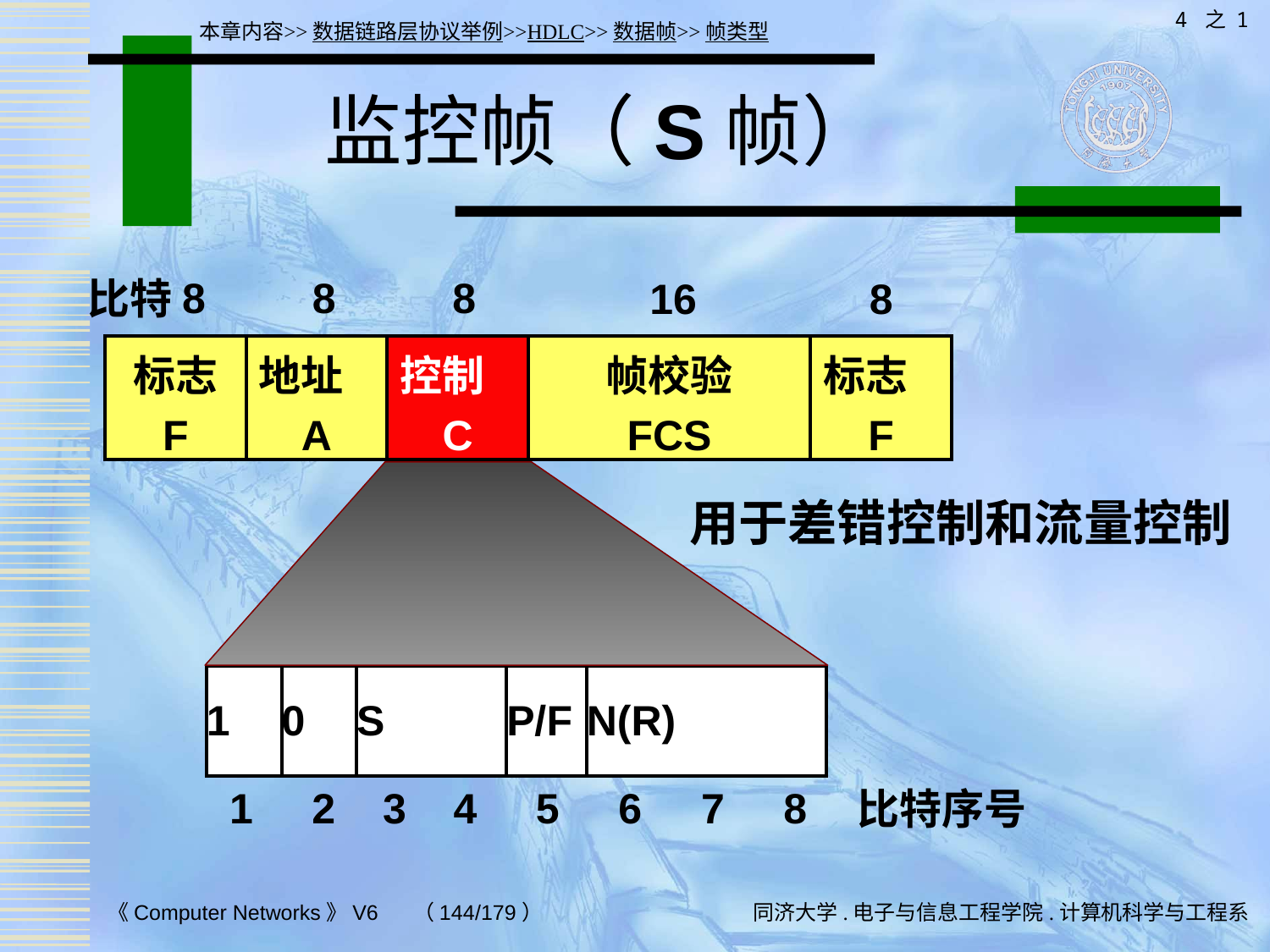

4 之 1
本章内容>>数据链路层协议举例>>HDLC>>数据帧>>帧类型
# 监控帧（S帧）
8
8
8
比特
16
8
| 标志 F | 地址 A | 控制 C | 帧校验 FCS | 标志 F |
| --- | --- | --- | --- | --- |

用于差错控制和流量控制
| 1 | 0 | S | P/F | N(R) |
| --- | --- | --- | --- | --- |
 1     2    3    4     5     6     7     8
比特序号